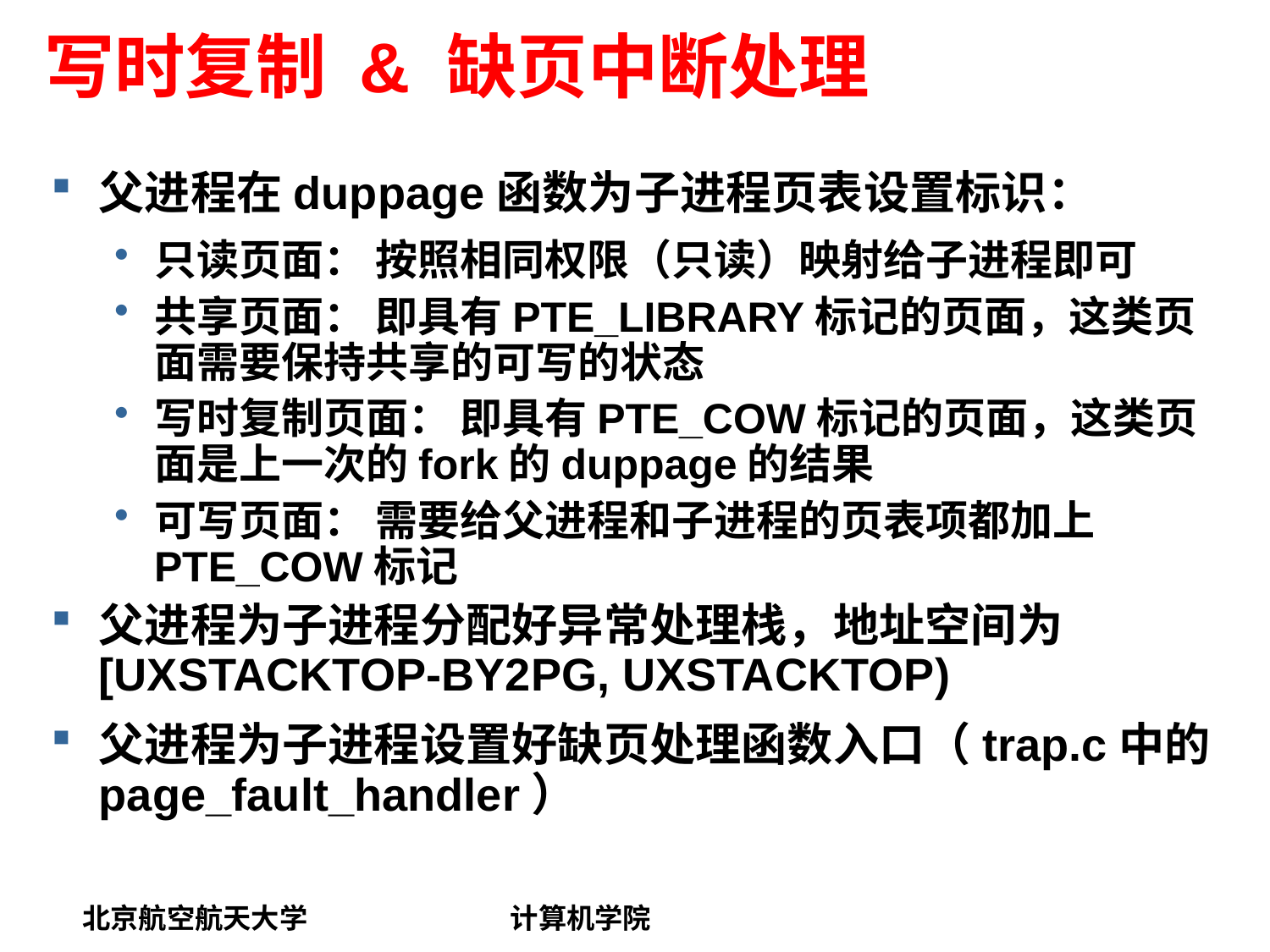

# 写时复制 & 缺页中断处理
父进程在duppage函数为子进程页表设置标识：
只读页面： 按照相同权限（只读）映射给子进程即可
共享页面： 即具有PTE_LIBRARY标记的页面，这类页面需要保持共享的可写的状态
写时复制页面： 即具有PTE_COW标记的页面，这类页面是上一次的fork的duppage的结果
可写页面： 需要给父进程和子进程的页表项都加上PTE_COW标记
父进程为子进程分配好异常处理栈，地址空间为[UXSTACKTOP-BY2PG, UXSTACKTOP)
父进程为子进程设置好缺页处理函数入口（trap.c中的page_fault_handler）